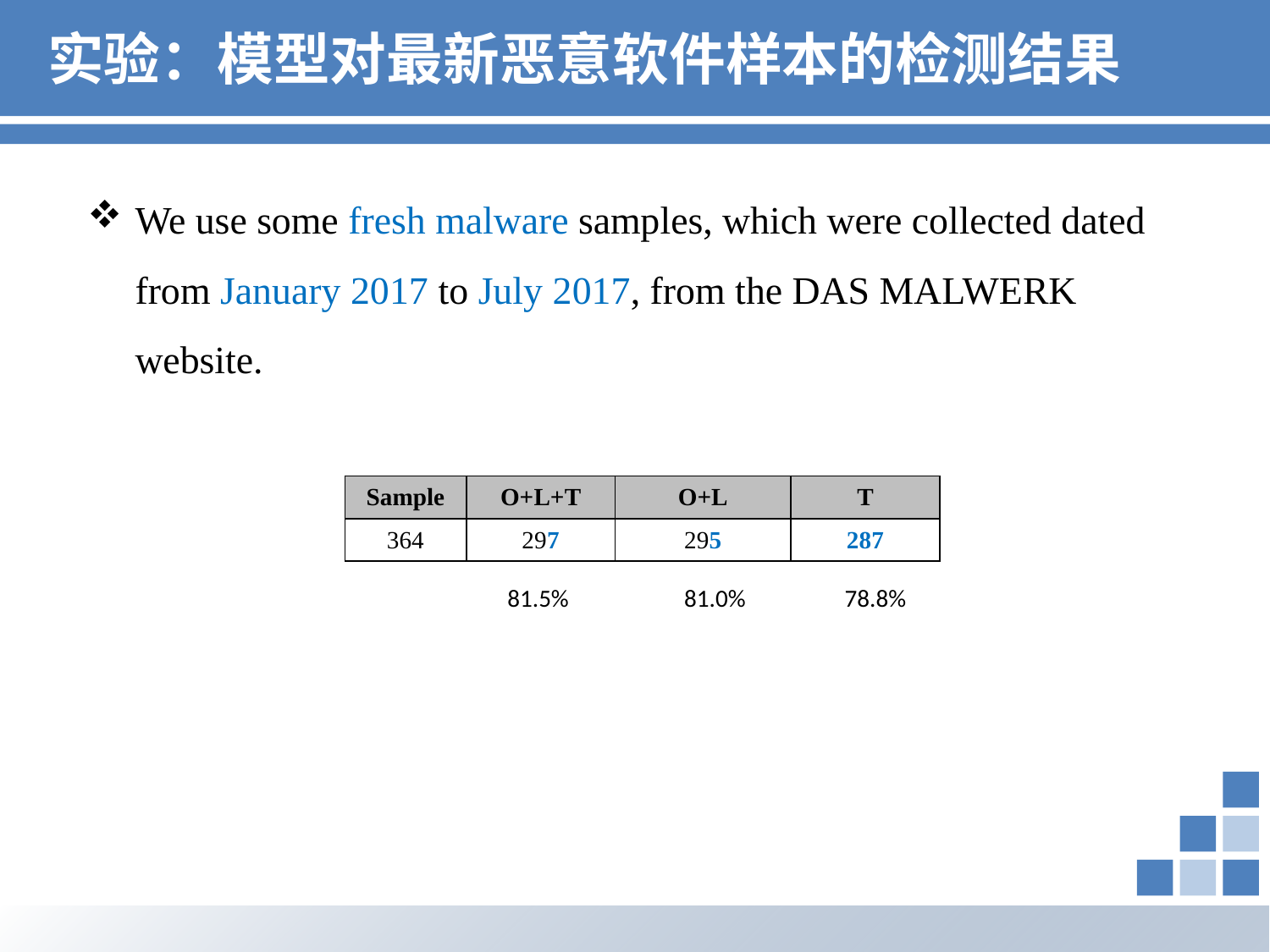

# 实验：模型对最新恶意软件样本的检测结果

We use some fresh malware samples, which were collected dated from January 2017 to July 2017, from the DAS MALWERK website.

| Sample | O+L+T | O+L | T |
| --- | --- | --- | --- |
| 364 | 297 | 295 | 287 |
81.5%                     81.0%                  78.8%